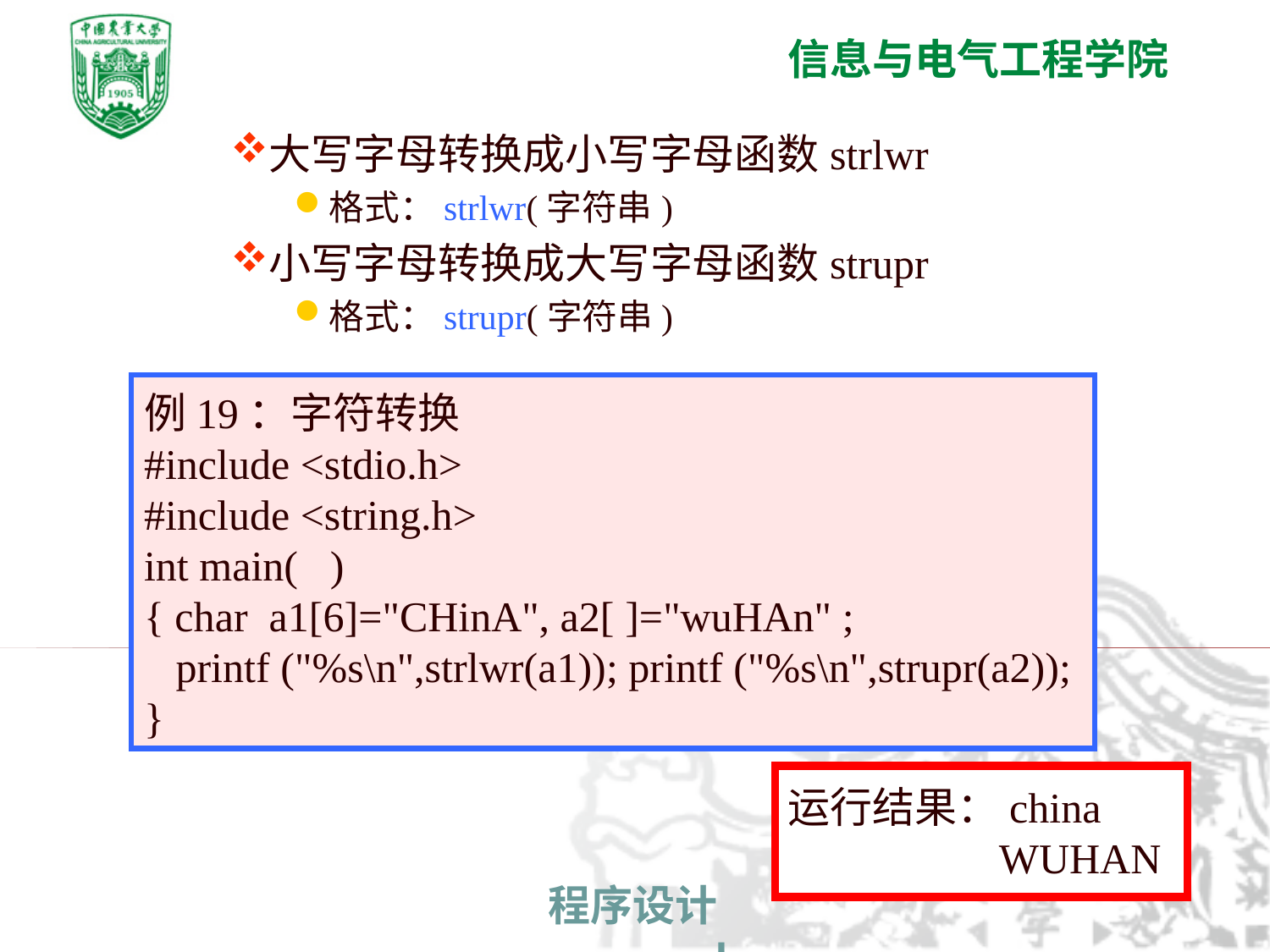

大写字母转换成小写字母函数strlwr
格式：strlwr(字符串)
小写字母转换成大写字母函数strupr
格式：strupr(字符串)
例19：字符转换
#include <stdio.h>
#include <string.h>
int main(   )
{ char  a1[6]="CHinA", a2[ ]="wuHAn" ;
   printf ("%s\n",strlwr(a1)); printf ("%s\n",strupr(a2));
}
运行结果：china
                    WUHAN